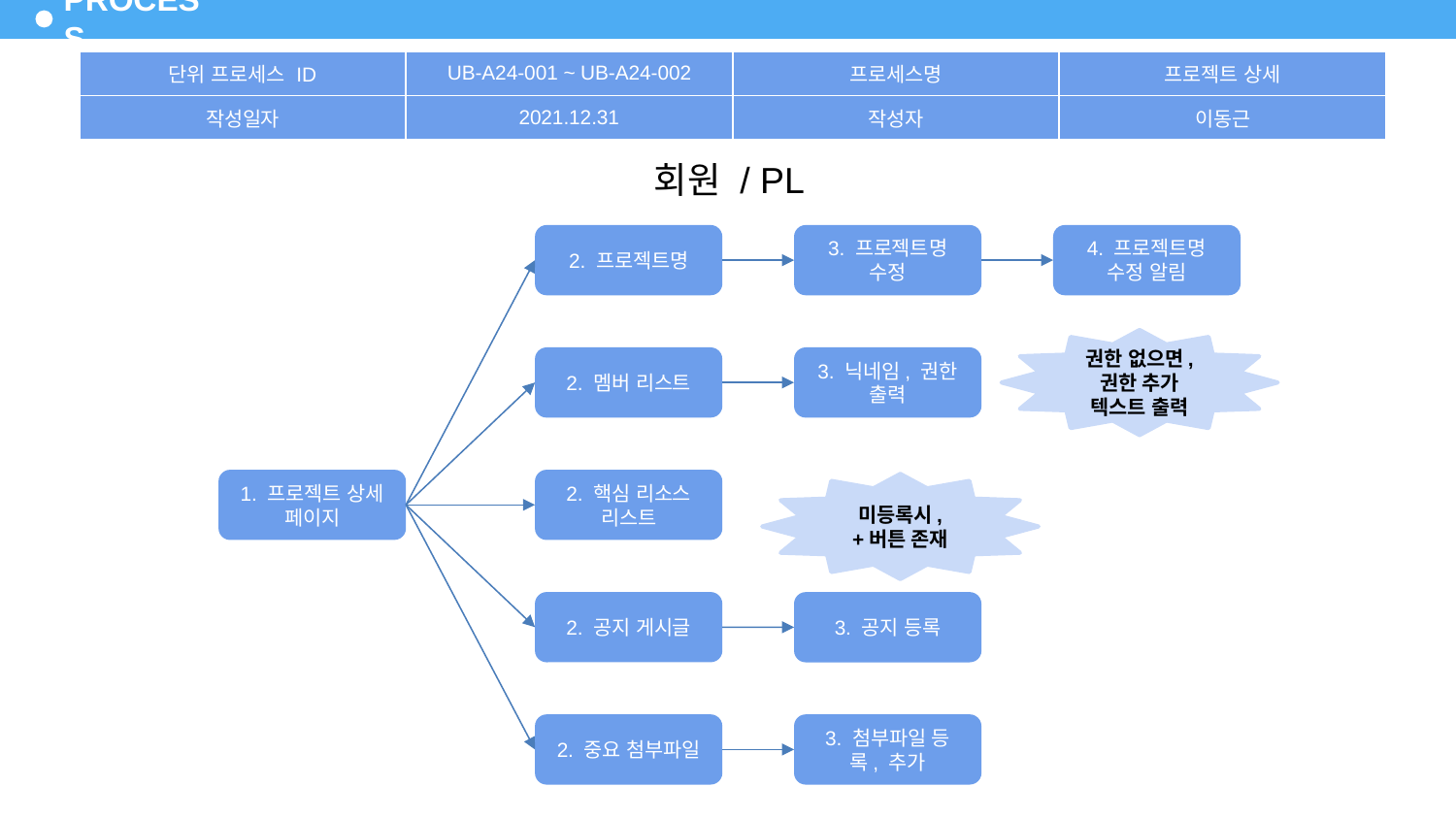

# PROCESS
| 단위 프로세스 ID | UB-A24-001 ~ UB-A24-002 | 프로세스명 | 프로젝트 상세 |
| --- | --- | --- | --- |
| 작성일자 | 2021.12.31 | 작성자 | 이동근 |
회원 / PL
2. 프로젝트명
3. 프로젝트명 수정
4. 프로젝트명 수정 알림
권한 없으면, 권한 추가 텍스트 출력
2. 멤버 리스트
3. 닉네임, 권한 출력
1. 프로젝트 상세 페이지
2. 핵심 리소스 리스트
미등록시, +버튼 존재
2. 공지 게시글
3. 공지 등록
2. 중요 첨부파일
3. 첨부파일 등록, 추가